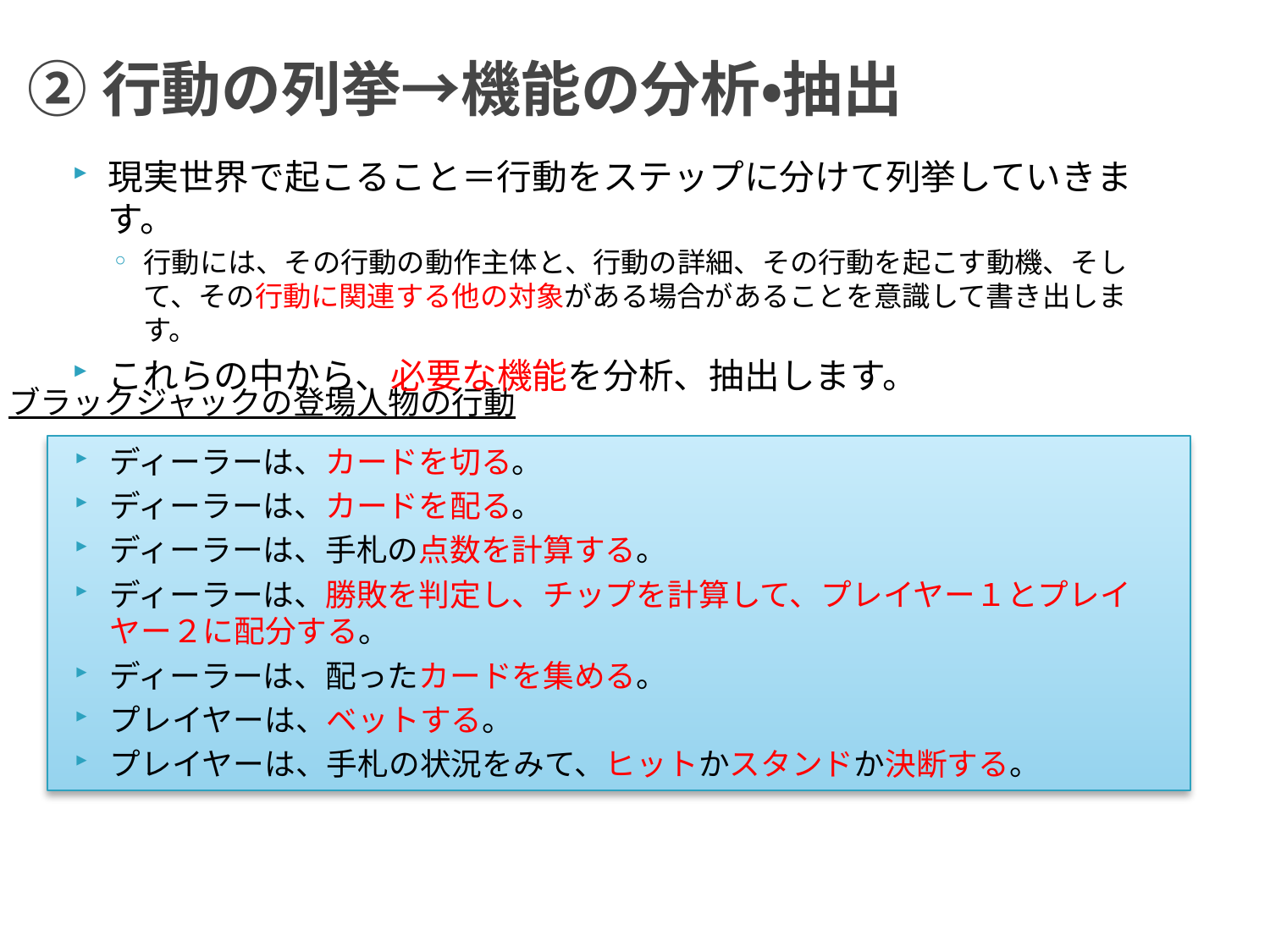

②行動の列挙→機能の分析・抽出
現実世界で起こること＝行動をステップに分けて列挙していきます。
行動には、その行動の動作主体と、行動の詳細、その行動を起こす動機、そして、その行動に関連する他の対象がある場合があることを意識して書き出します。
これらの中から、必要な機能を分析、抽出します。

ブラックジャックの登場人物の行動
ディーラーは、カードを切る。
ディーラーは、カードを配る。
ディーラーは、手札の点数を計算する。
ディーラーは、勝敗を判定し、チップを計算して、プレイヤー１とプレイヤー２に配分する。
ディーラーは、配ったカードを集める。
プレイヤーは、ベットする。
プレイヤーは、手札の状況をみて、ヒットかスタンドか決断する。